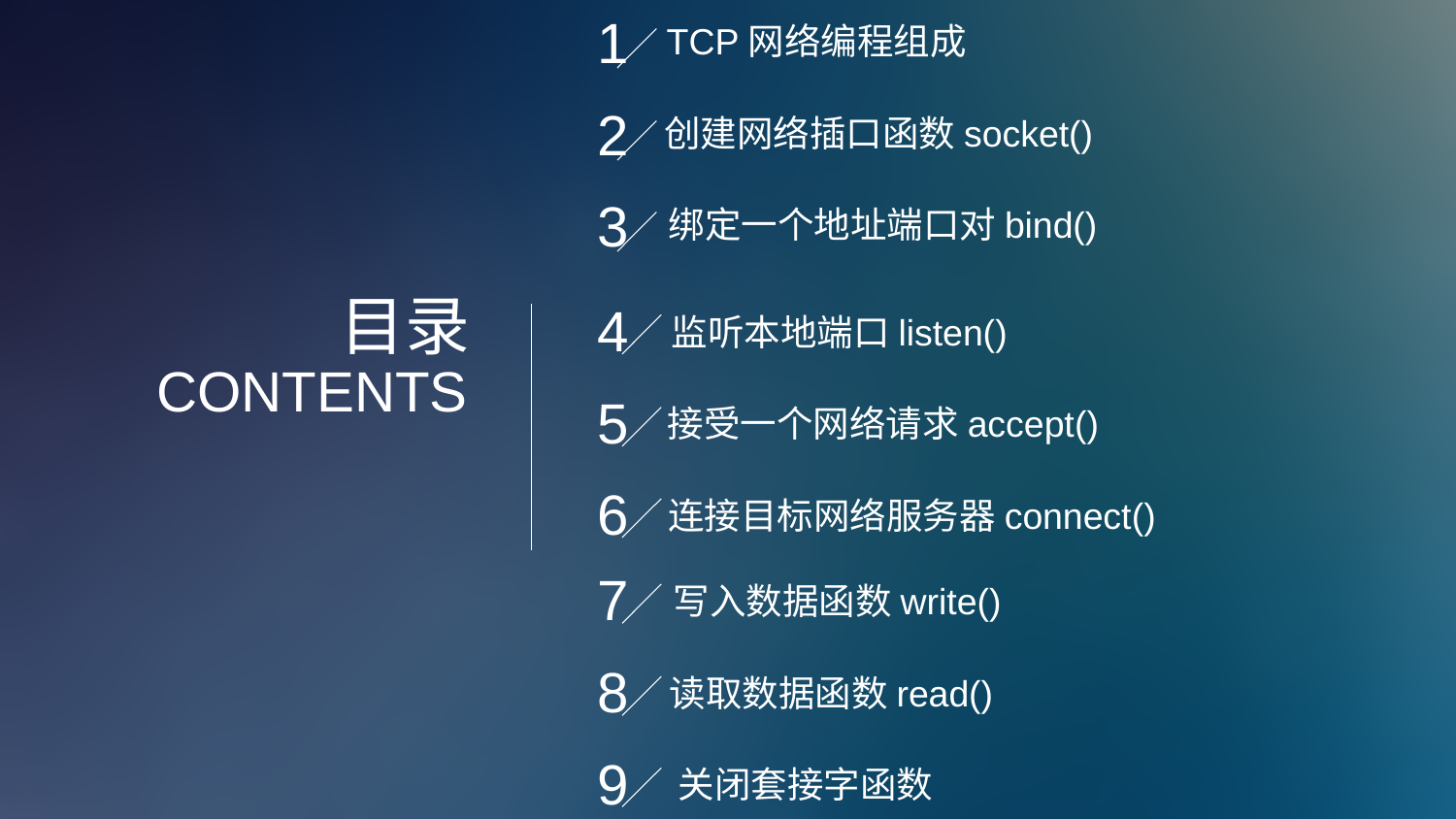

1
TCP网络编程组成
2
创建网络插口函数socket()
3
绑定一个地址端口对bind()
目录
CONTENTS
4
监听本地端口listen()
5
接受一个网络请求accept()
6
连接目标网络服务器connect()
7
写入数据函数write()
8
读取数据函数read()
9
关闭套接字函数